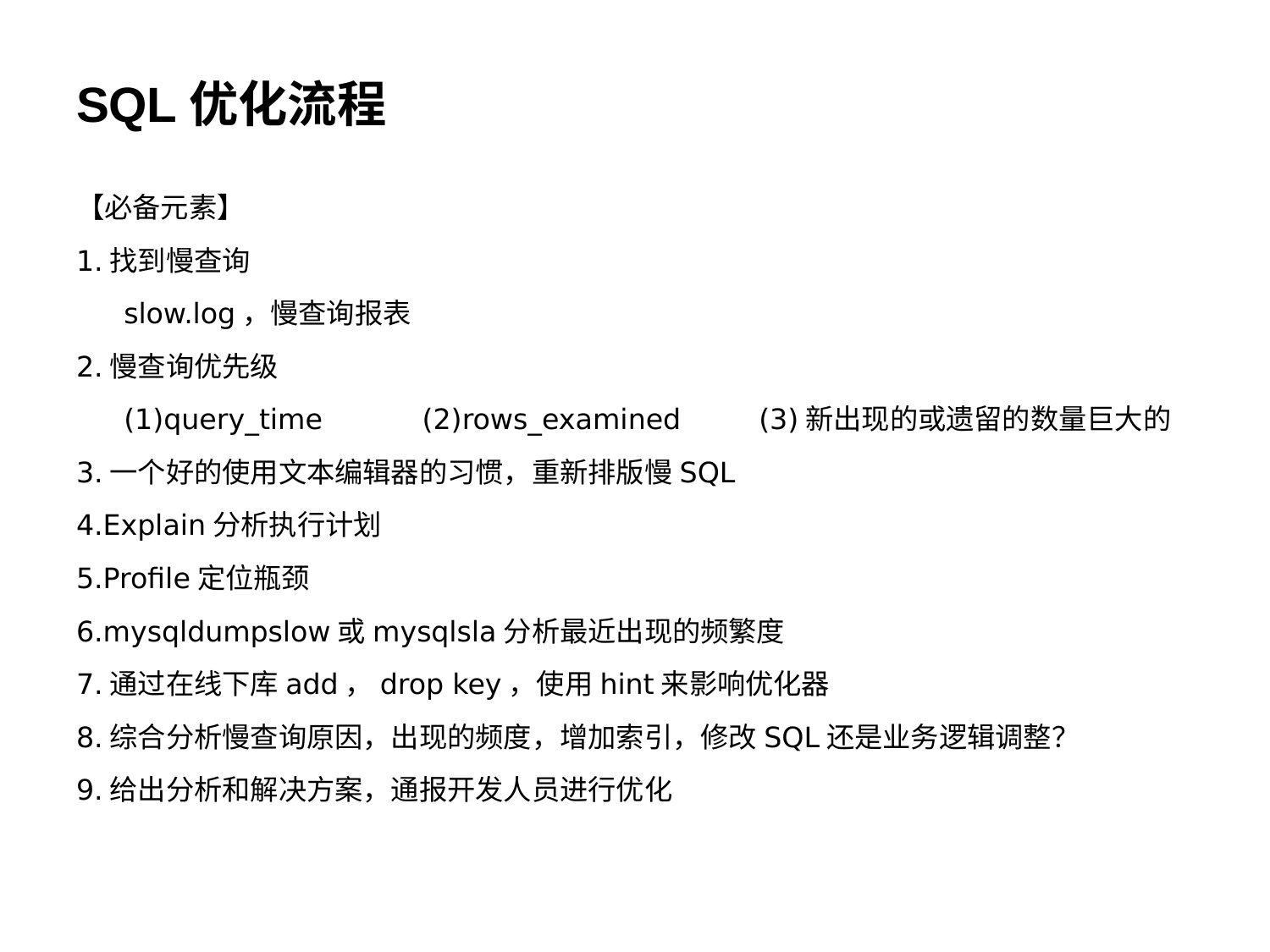

# SQL优化流程
【必备元素】
1.找到慢查询
	slow.log，慢查询报表
2.慢查询优先级
	(1)query_time	     (2)rows_examined	(3)新出现的或遗留的数量巨大的
3.一个好的使用文本编辑器的习惯，重新排版慢SQL
4.Explain分析执行计划
5.Profile定位瓶颈
6.mysqldumpslow或mysqlsla分析最近出现的频繁度
7.通过在线下库add，drop key，使用hint来影响优化器
8.综合分析慢查询原因，出现的频度，增加索引，修改SQL还是业务逻辑调整？
9.给出分析和解决方案，通报开发人员进行优化